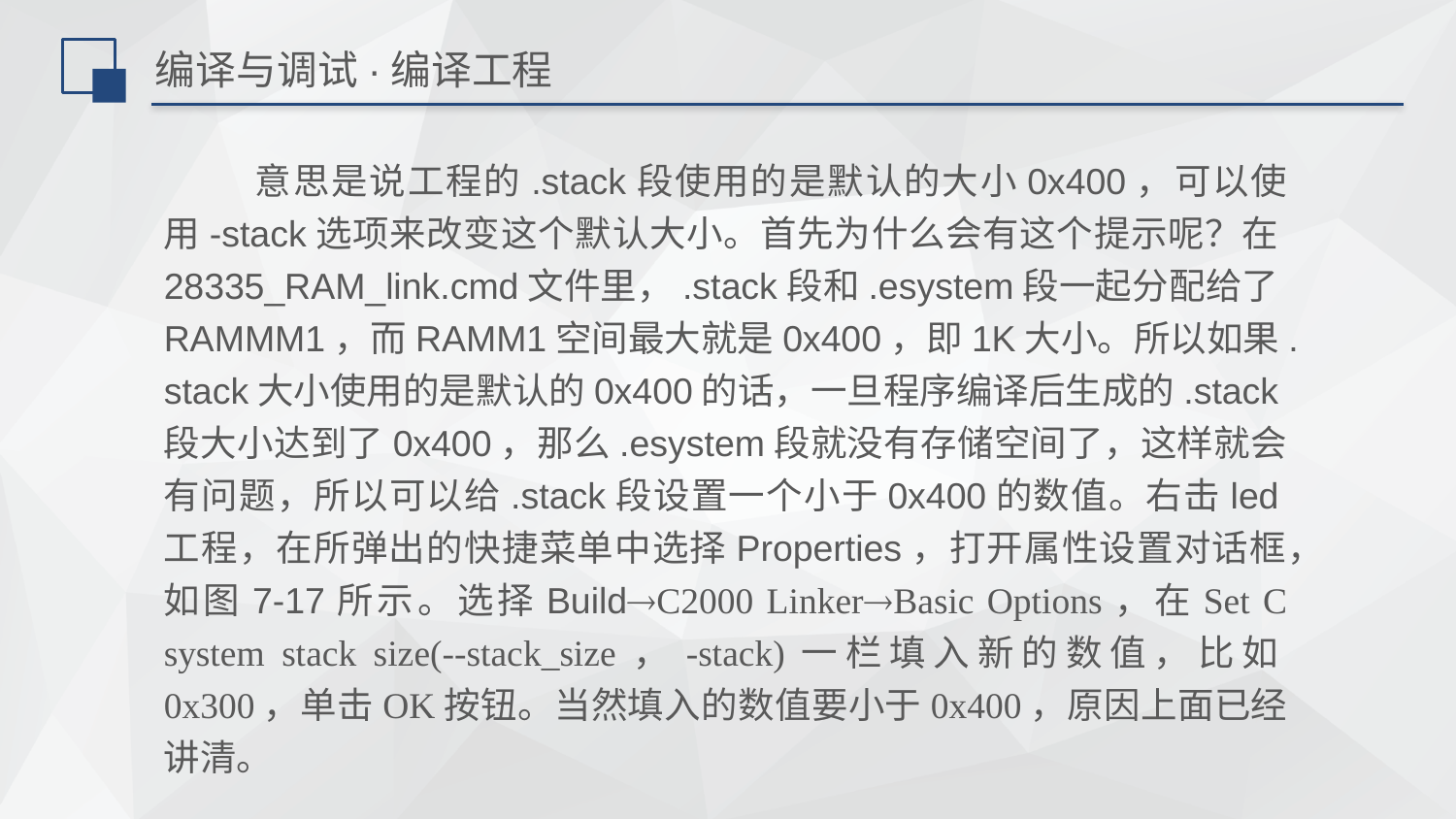

# 编译与调试·编译工程
        意思是说工程的.stack段使用的是默认的大小0x400，可以使用-stack选项来改变这个默认大小。首先为什么会有这个提示呢？在28335_RAM_link.cmd文件里，.stack段和.esystem段一起分配给了RAMMM1，而RAMM1空间最大就是0x400，即1K大小。所以如果.stack大小使用的是默认的0x400的话，一旦程序编译后生成的.stack段大小达到了0x400，那么.esystem段就没有存储空间了，这样就会有问题，所以可以给.stack段设置一个小于0x400的数值。右击led工程，在所弹出的快捷菜单中选择Properties，打开属性设置对话框，如图7-17所示。选择Build→C2000 Linker→Basic Options，在Set C system stack size(--stack_size，-stack)一栏填入新的数值，比如0x300，单击OK按钮。当然填入的数值要小于0x400，原因上面已经讲清。